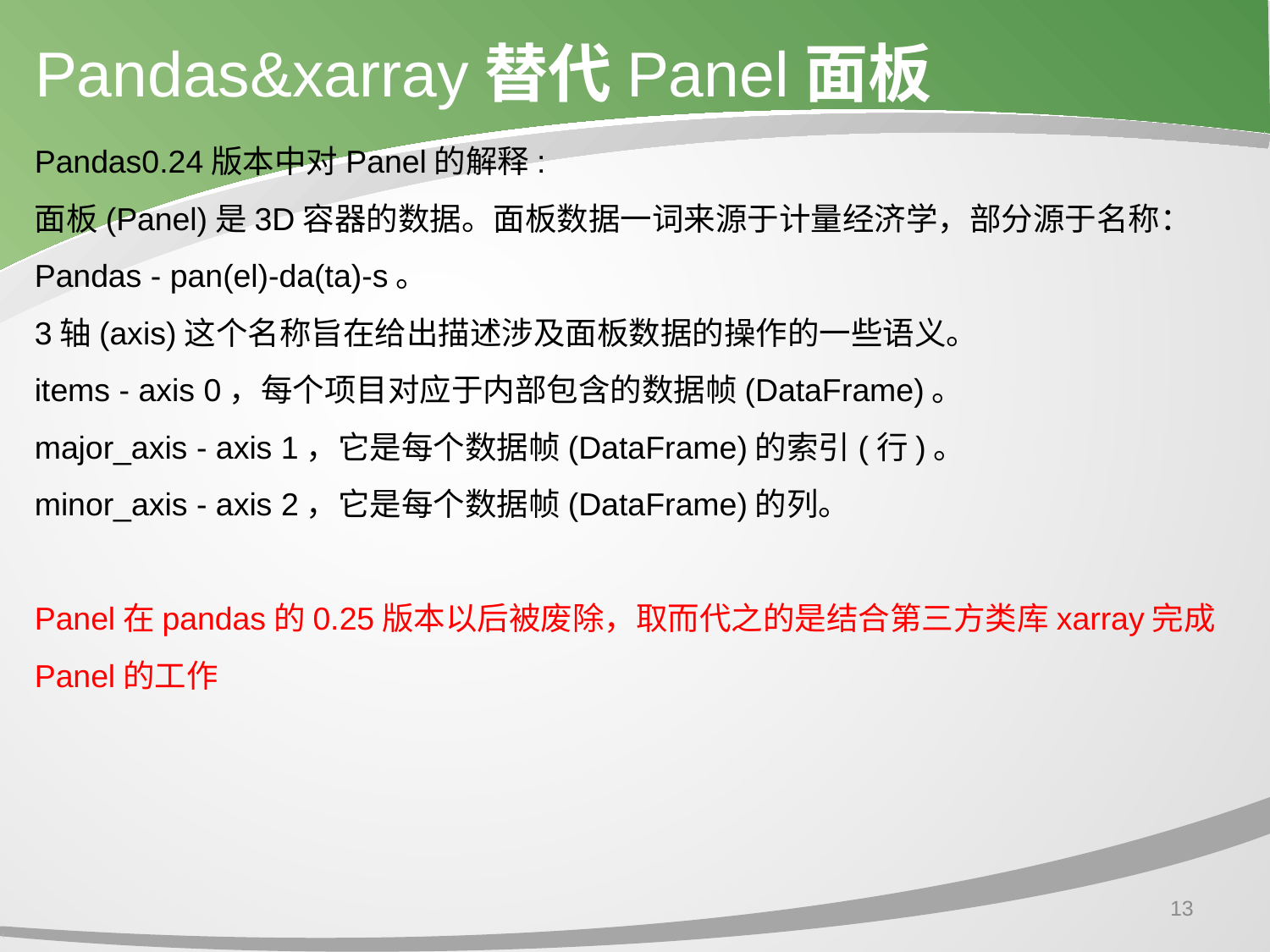

# Pandas&xarray替代Panel面板
Pandas0.24版本中对Panel的解释:
面板(Panel)是3D容器的数据。面板数据一词来源于计量经济学，部分源于名称：Pandas - pan(el)-da(ta)-s。
3轴(axis)这个名称旨在给出描述涉及面板数据的操作的一些语义。
items - axis 0，每个项目对应于内部包含的数据帧(DataFrame)。
major_axis - axis 1，它是每个数据帧(DataFrame)的索引(行)。
minor_axis - axis 2，它是每个数据帧(DataFrame)的列。

Panel在pandas的0.25版本以后被废除，取而代之的是结合第三方类库xarray完成Panel的工作

13